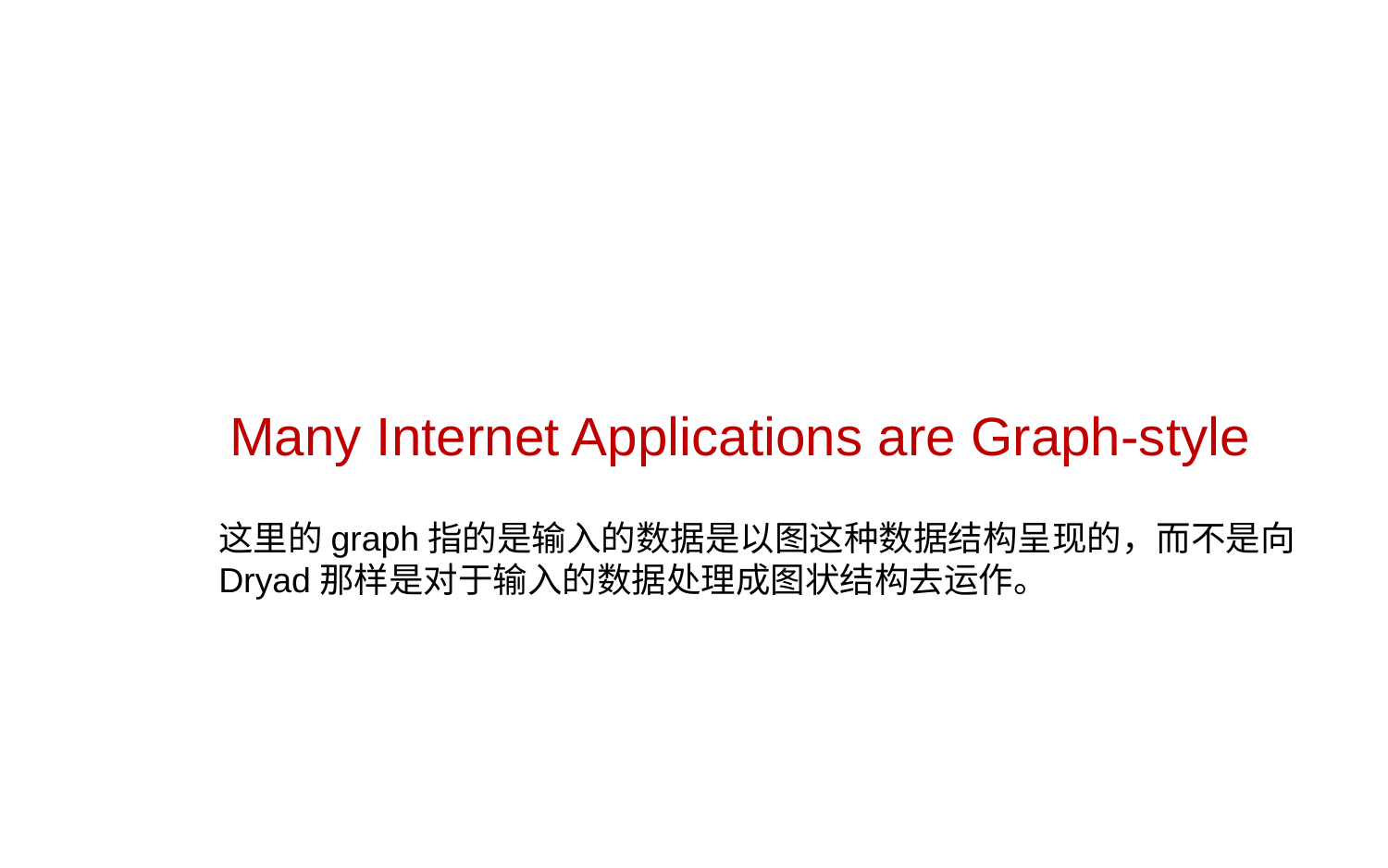

#
Many Internet Applications are Graph-style
这里的graph指的是输入的数据是以图这种数据结构呈现的，而不是向Dryad那样是对于输入的数据处理成图状结构去运作。